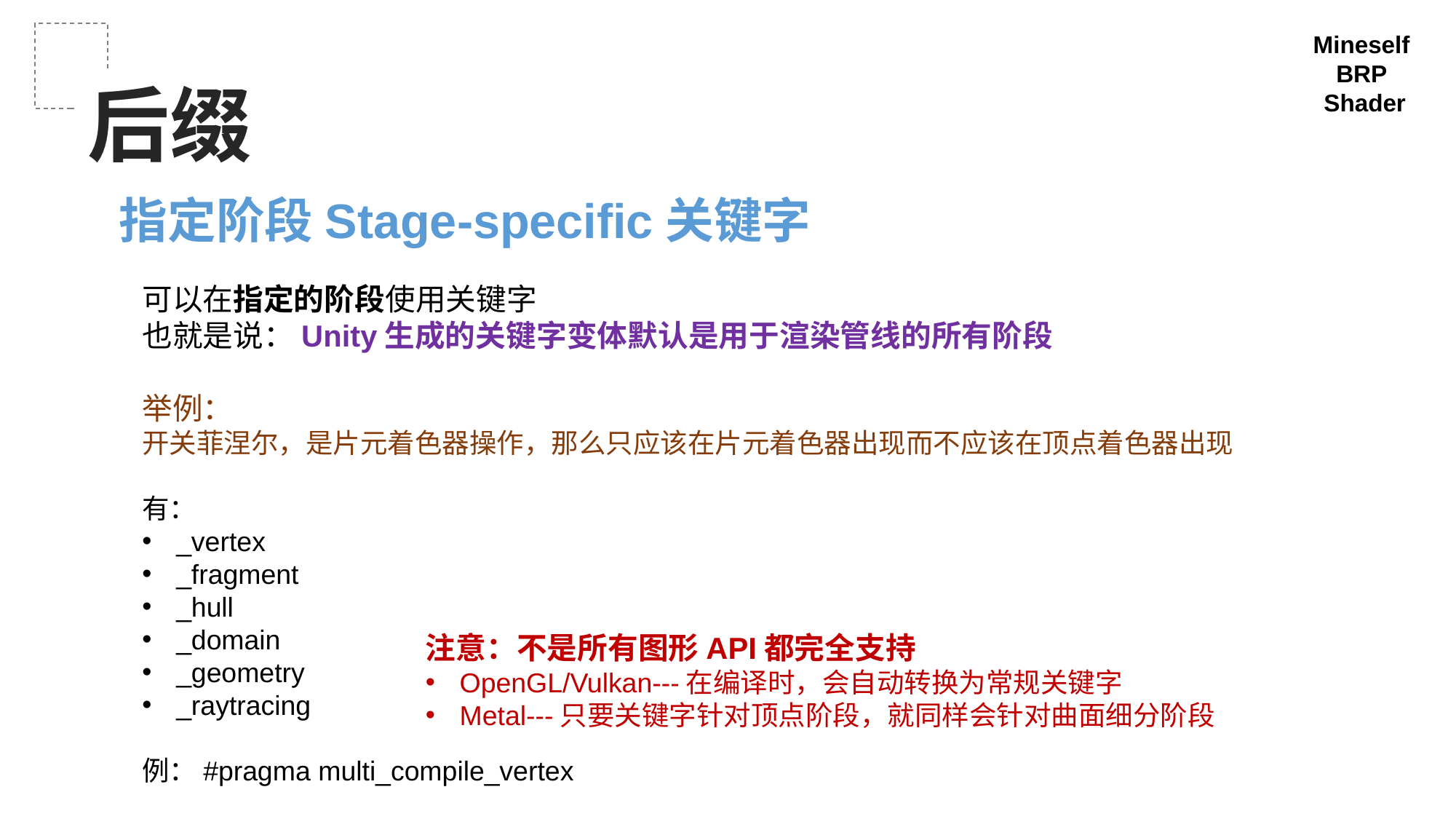

Mineself
BRP
Shader

后缀
指定阶段Stage-specific关键字
可以在指定的阶段使用关键字
也就是说：Unity生成的关键字变体默认是用于渲染管线的所有阶段

举例：
开关菲涅尔，是片元着色器操作，那么只应该在片元着色器出现而不应该在顶点着色器出现

有：
_vertex
_fragment
_hull
_domain
_geometry
_raytracing

例：#pragma multi_compile_vertex
注意：不是所有图形API都完全支持
OpenGL/Vulkan---在编译时，会自动转换为常规关键字
Metal---只要关键字针对顶点阶段，就同样会针对曲面细分阶段